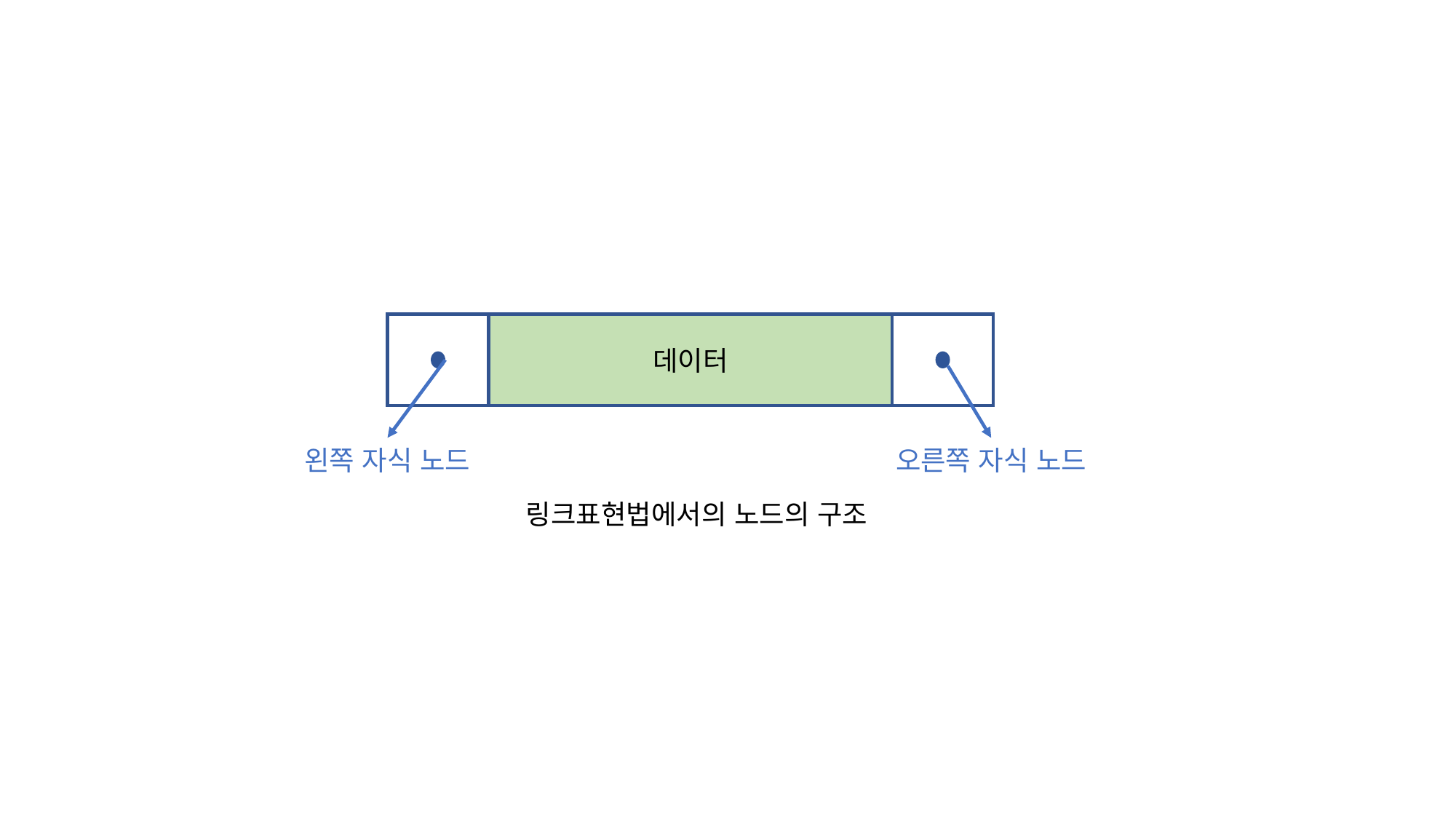

데이터

왼쪽 자식 노드
오른쪽 자식 노드
링크표현법에서의 노드의 구조